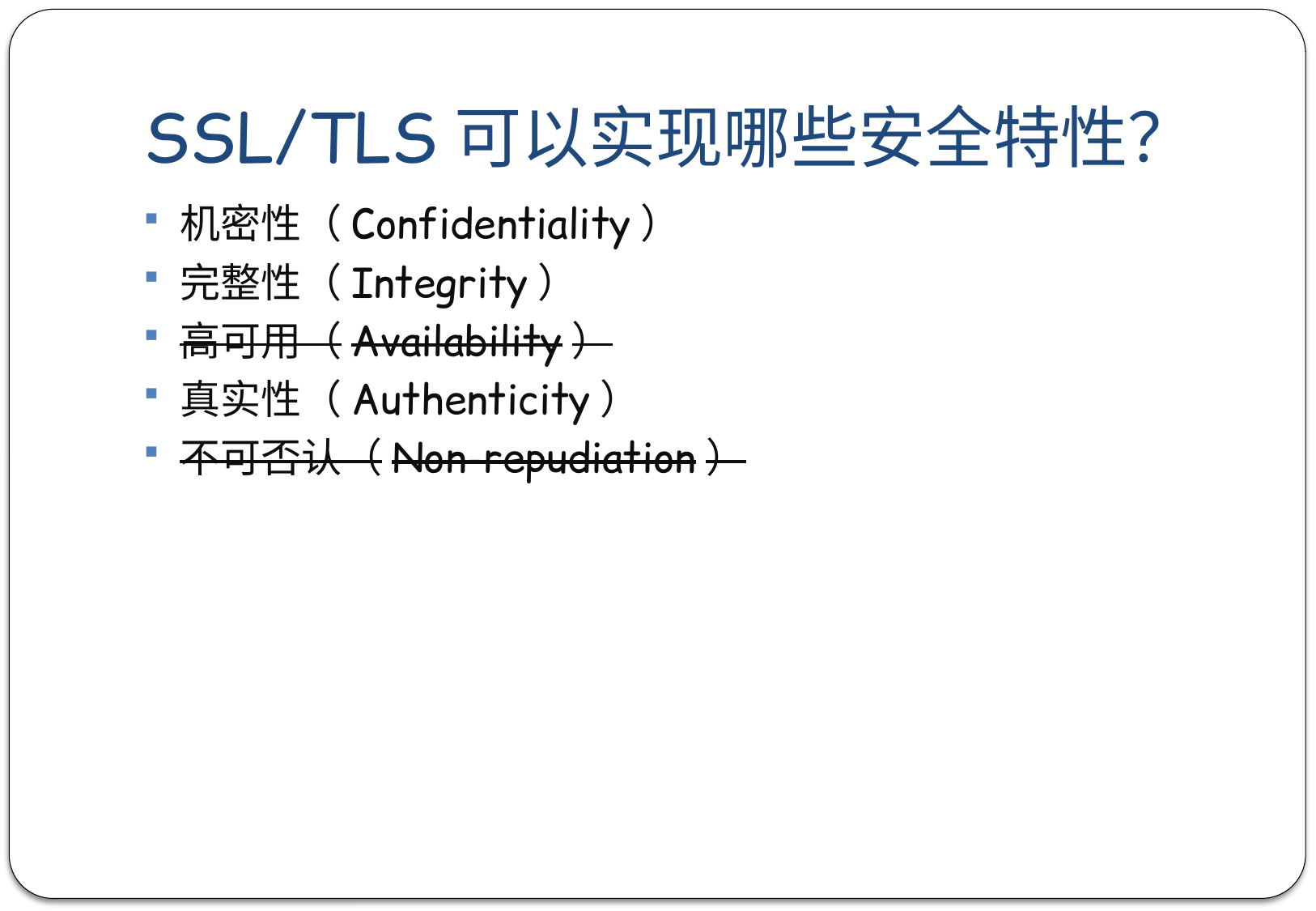

# SSL/TLS可以实现哪些安全特性？
机密性（Confidentiality）
完整性（Integrity）
高可用（Availability）
真实性（Authenticity）
不可否认（Non-repudiation）